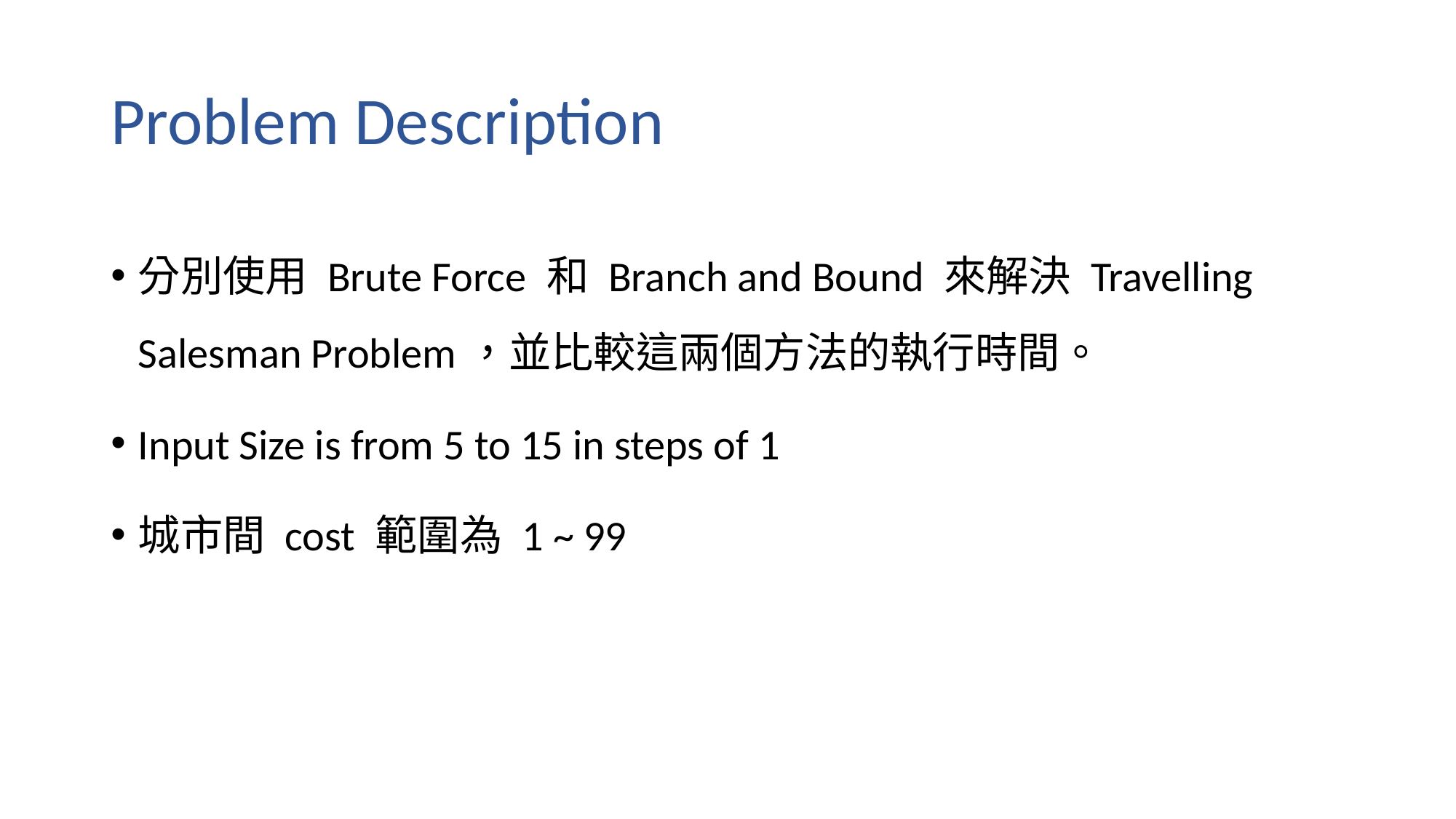

# Problem Description
分別使用 Brute Force 和 Branch and Bound 來解決 Travelling Salesman Problem，並比較這兩個方法的執行時間。
Input Size is from 5 to 15 in steps of 1
城市間 cost 範圍為 1 ~ 99